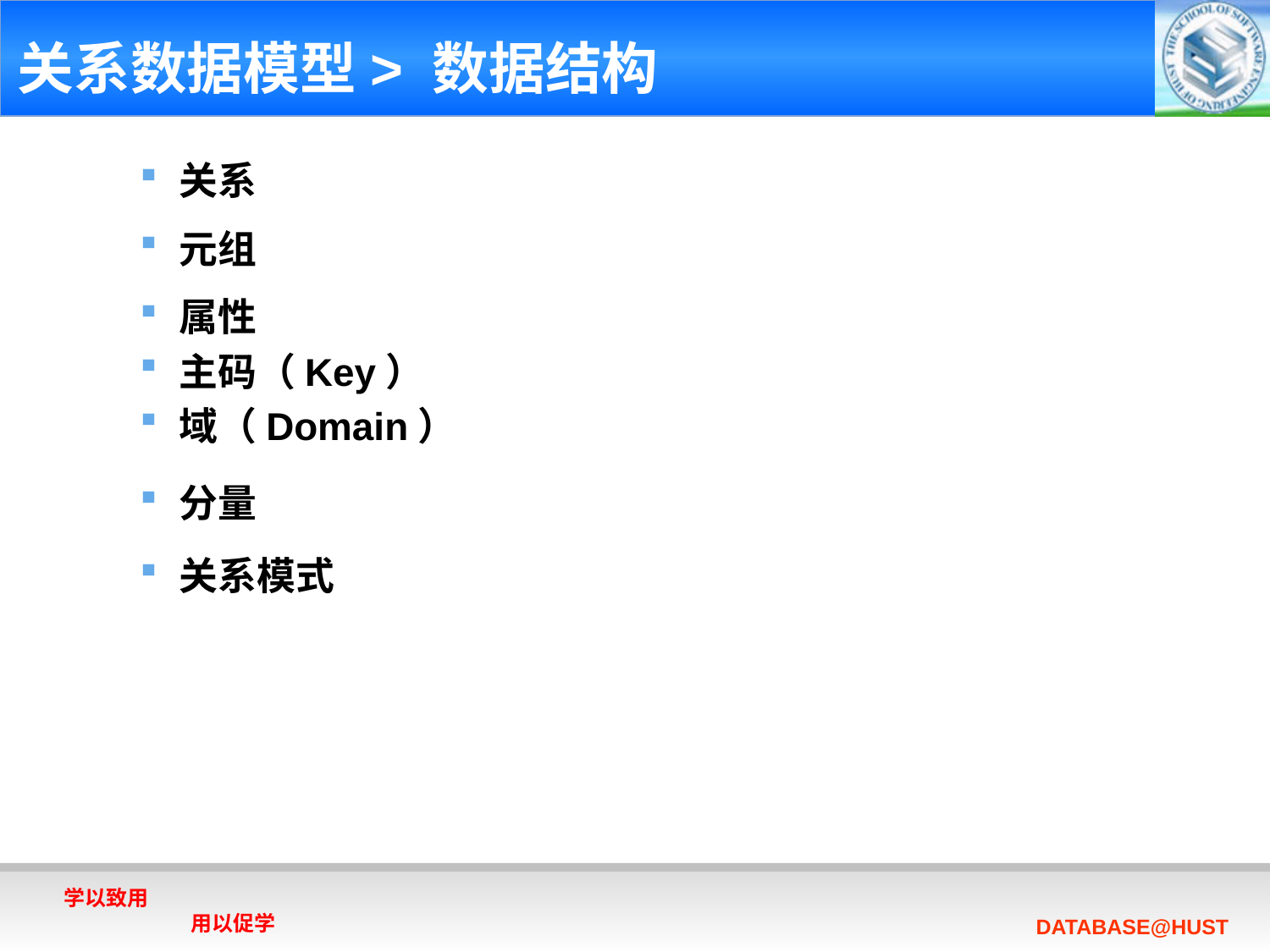

# 关系数据模型> 数据结构
关系
元组
属性
主码（Key）
域（Domain）
分量
关系模式